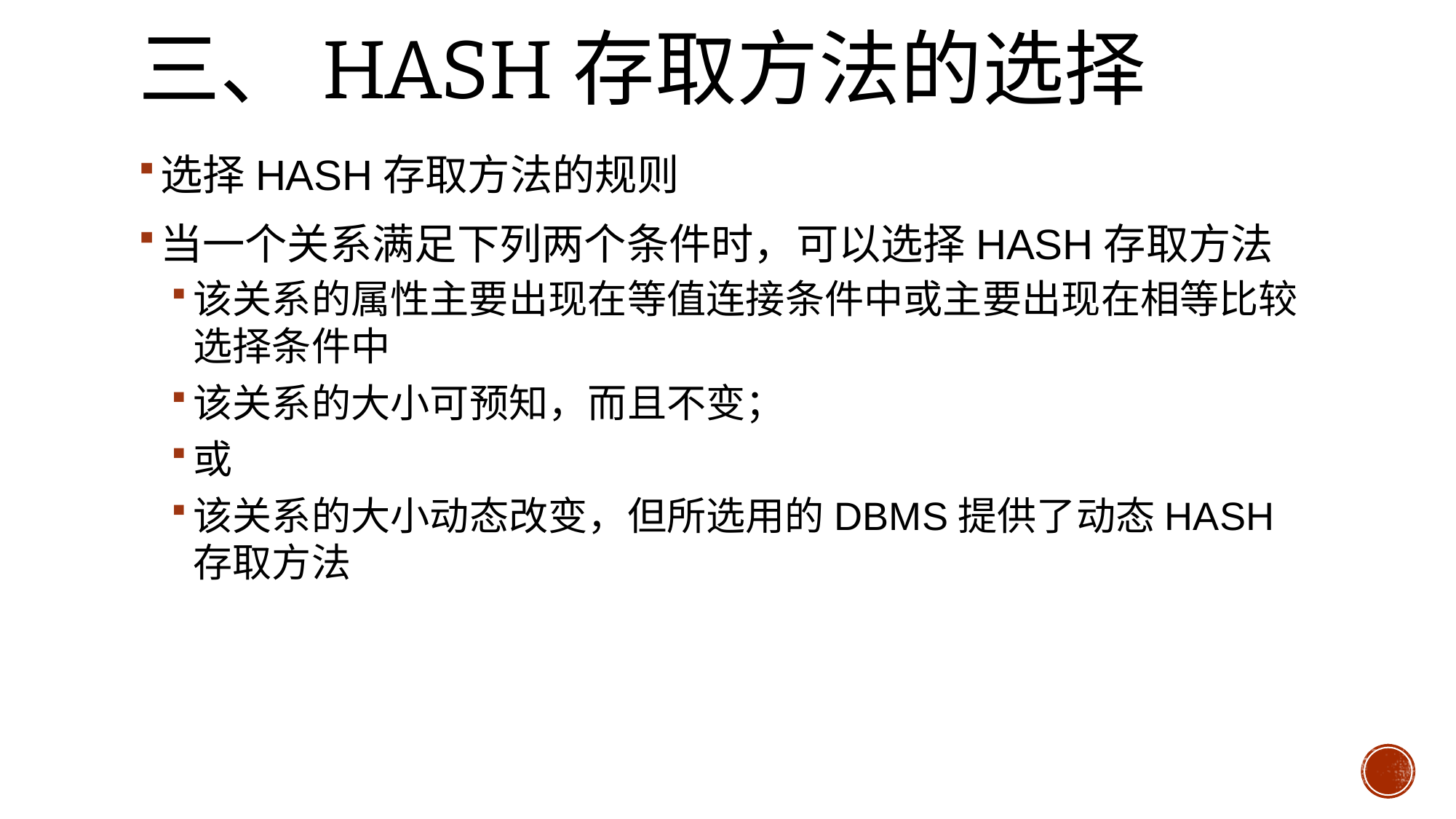

# 三、HASH存取方法的选择
选择HASH存取方法的规则
当一个关系满足下列两个条件时，可以选择HASH存取方法
该关系的属性主要出现在等值连接条件中或主要出现在相等比较选择条件中
该关系的大小可预知，而且不变；
或
该关系的大小动态改变，但所选用的DBMS提供了动态HASH存取方法
47